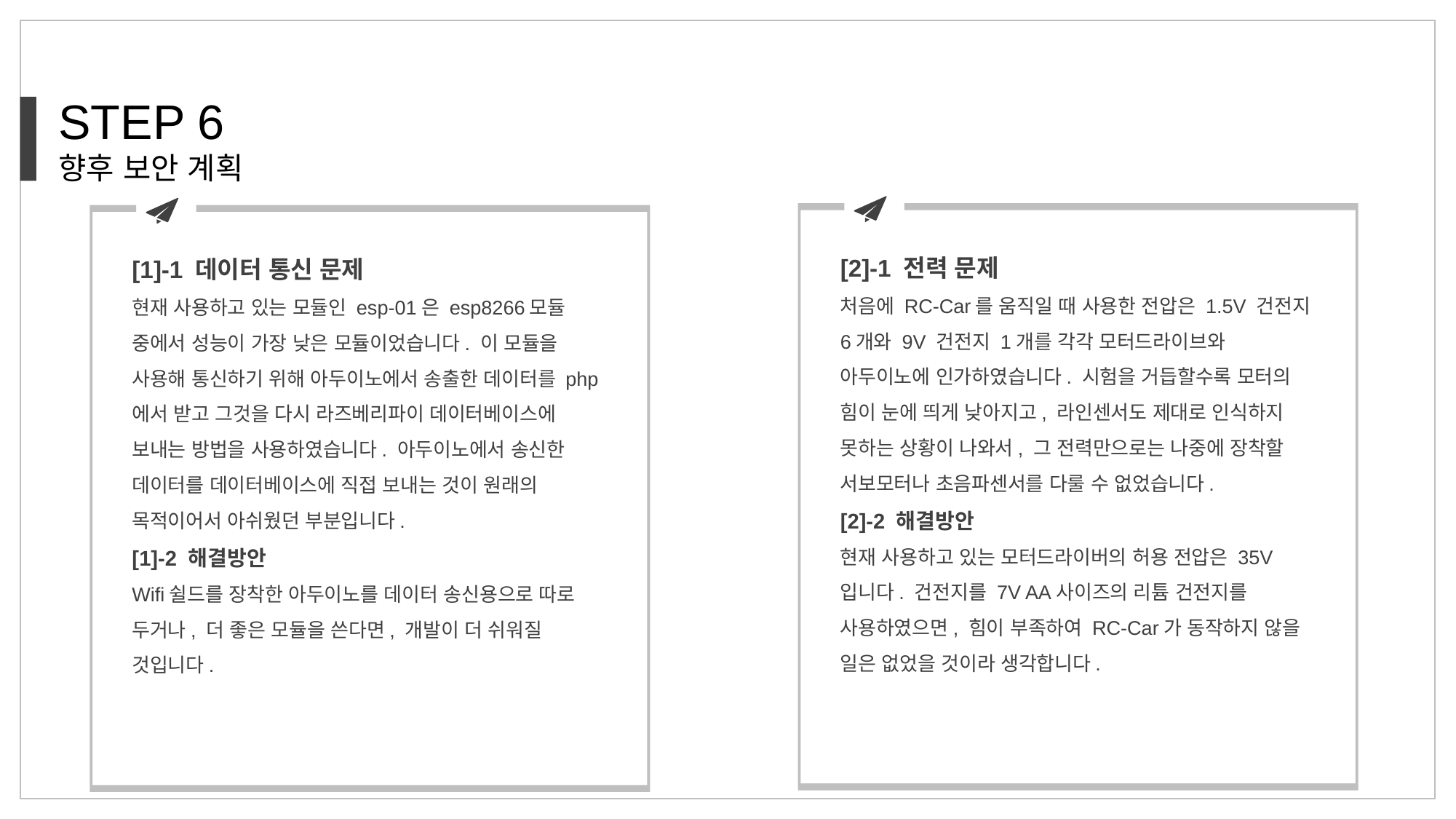

STEP 6
향후 보안 계획

[2]-1 전력 문제
처음에 RC-Car를 움직일 때 사용한 전압은 1.5V 건전지 6개와 9V 건전지 1개를 각각 모터드라이브와 아두이노에 인가하였습니다. 시험을 거듭할수록 모터의 힘이 눈에 띄게 낮아지고, 라인센서도 제대로 인식하지 못하는 상황이 나와서, 그 전력만으로는 나중에 장착할 서보모터나 초음파센서를 다룰 수 없었습니다.
[2]-2 해결방안
현재 사용하고 있는 모터드라이버의 허용 전압은 35V입니다. 건전지를 7V AA사이즈의 리튬 건전지를 사용하였으면, 힘이 부족하여 RC-Car가 동작하지 않을 일은 없었을 것이라 생각합니다.

[1]-1 데이터 통신 문제
현재 사용하고 있는 모듈인 esp-01은 esp8266모듈 중에서 성능이 가장 낮은 모듈이었습니다. 이 모듈을 사용해 통신하기 위해 아두이노에서 송출한 데이터를 php에서 받고 그것을 다시 라즈베리파이 데이터베이스에 보내는 방법을 사용하였습니다. 아두이노에서 송신한 데이터를 데이터베이스에 직접 보내는 것이 원래의 목적이어서 아쉬웠던 부분입니다.
[1]-2 해결방안
Wifi쉴드를 장착한 아두이노를 데이터 송신용으로 따로 두거나, 더 좋은 모듈을 쓴다면, 개발이 더 쉬워질 것입니다.